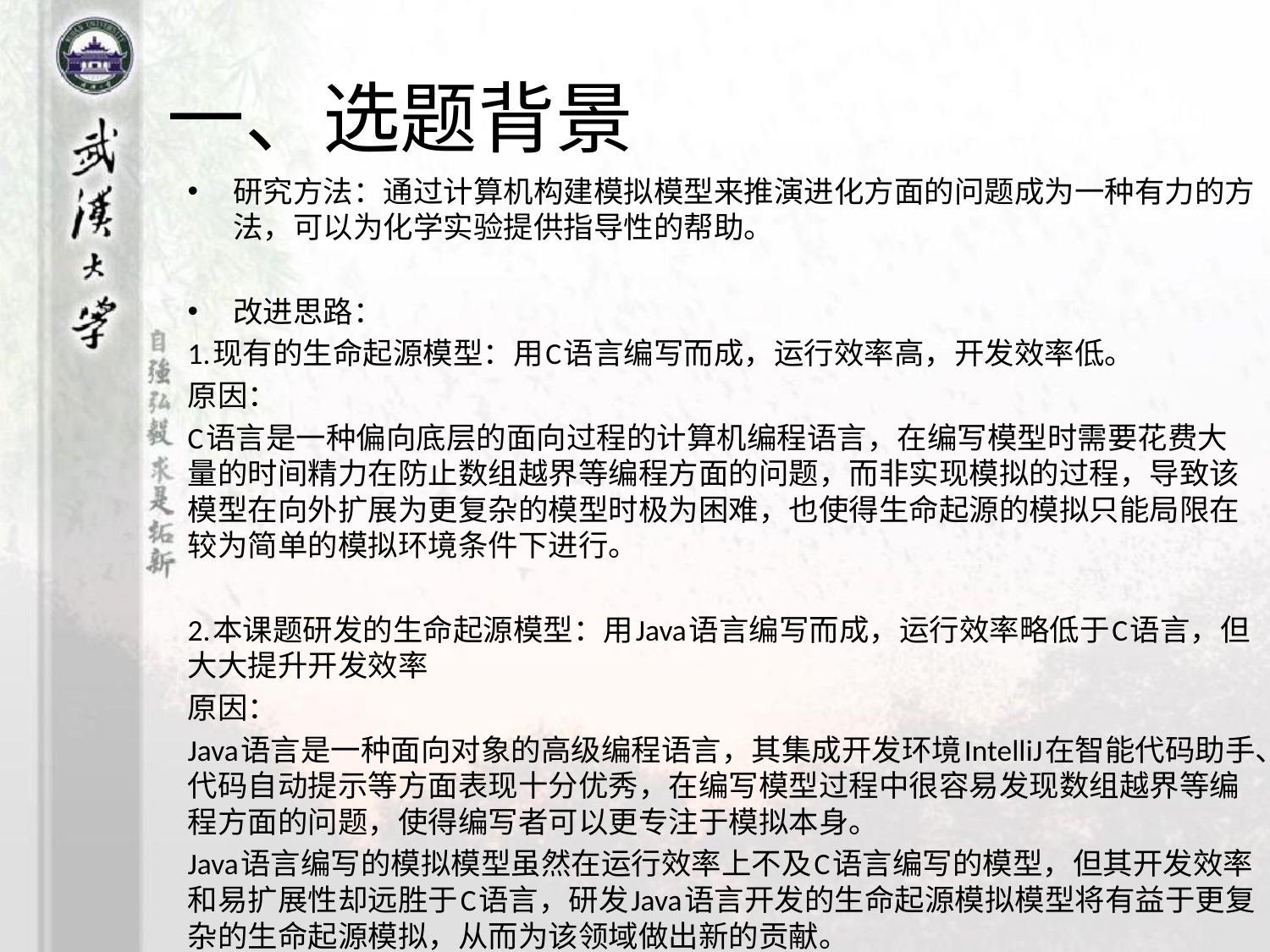

# 一、选题背景
研究方法：通过计算机构建模拟模型来推演进化方面的问题成为一种有力的方法，可以为化学实验提供指导性的帮助。

改进思路：
1.现有的生命起源模型：用C语言编写而成，运行效率高，开发效率低。
原因：
C语言是一种偏向底层的面向过程的计算机编程语言，在编写模型时需要花费大量的时间精力在防止数组越界等编程方面的问题，而非实现模拟的过程，导致该模型在向外扩展为更复杂的模型时极为困难，也使得生命起源的模拟只能局限在较为简单的模拟环境条件下进行。

2.本课题研发的生命起源模型：用Java语言编写而成，运行效率略低于C语言，但大大提升开发效率
原因：
Java语言是一种面向对象的高级编程语言，其集成开发环境IntelliJ在智能代码助手、代码自动提示等方面表现十分优秀，在编写模型过程中很容易发现数组越界等编程方面的问题，使得编写者可以更专注于模拟本身。
Java语言编写的模拟模型虽然在运行效率上不及C语言编写的模型，但其开发效率和易扩展性却远胜于C语言，研发Java语言开发的生命起源模拟模型将有益于更复杂的生命起源模拟，从而为该领域做出新的贡献。